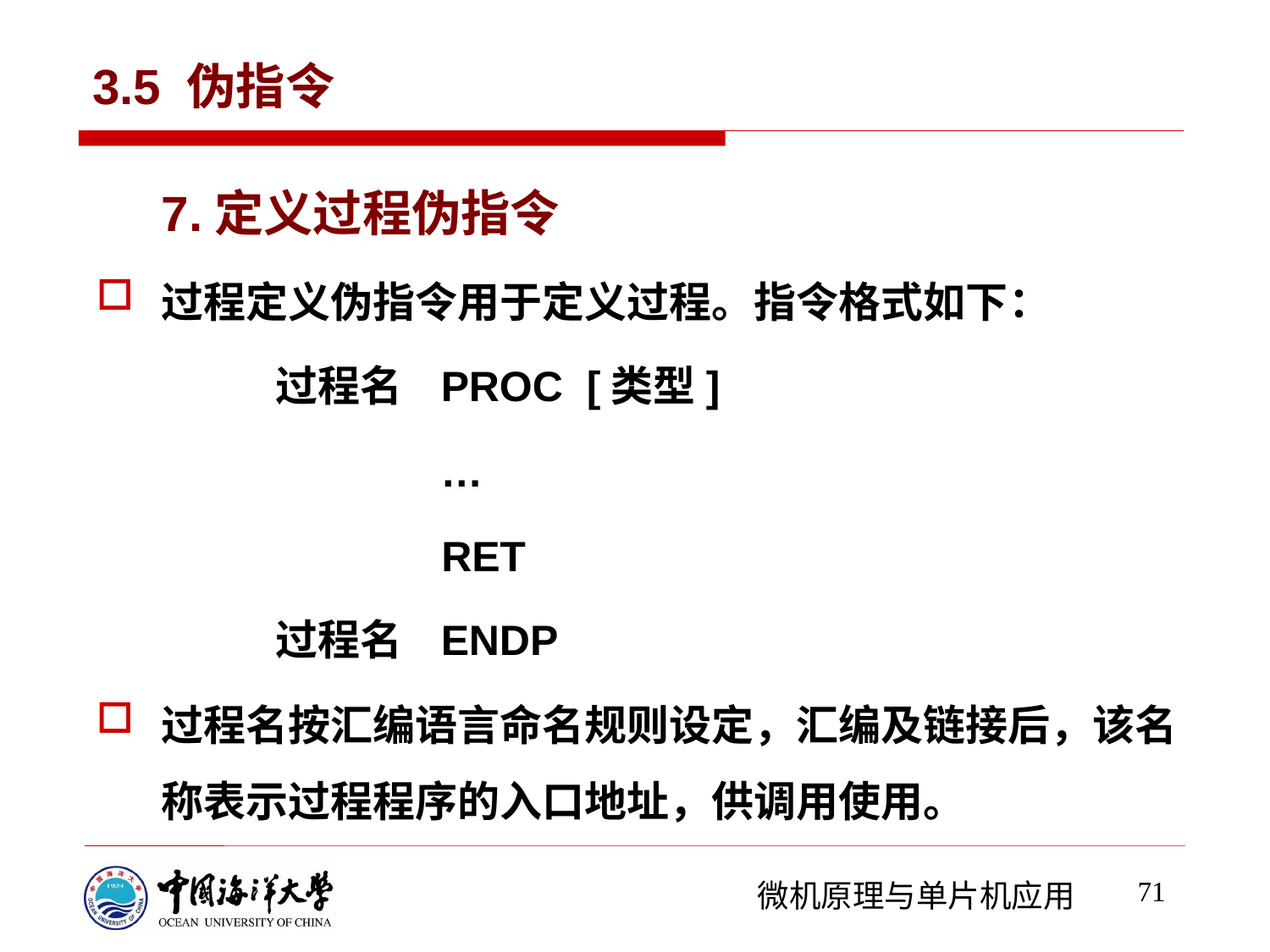

# 3.5 伪指令
7.定义过程伪指令
过程定义伪指令用于定义过程。指令格式如下：
过程名   PROC  [类型]
              …
              RET
过程名   ENDP
过程名按汇编语言命名规则设定，汇编及链接后，该名称表示过程程序的入口地址，供调用使用。

71